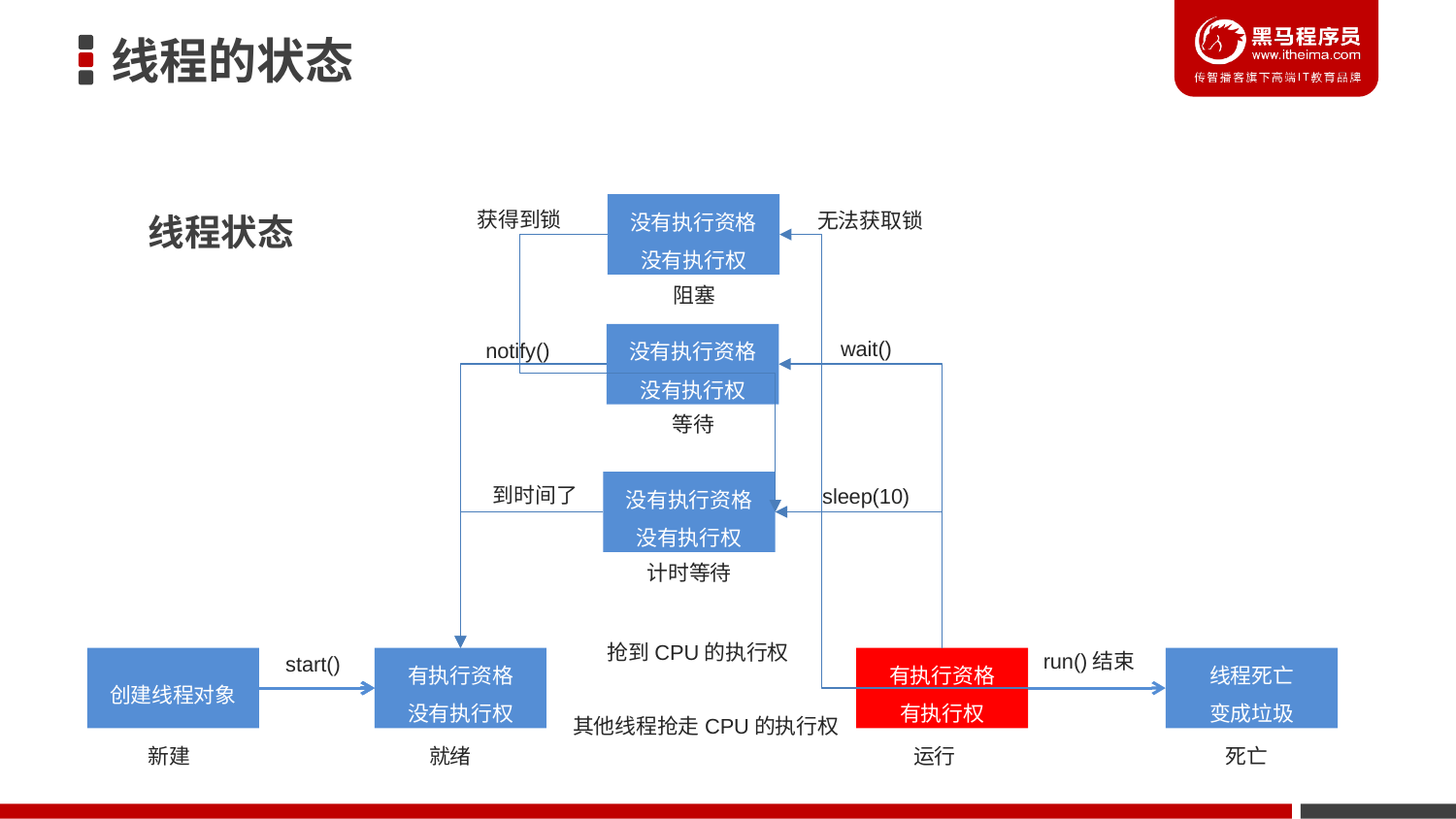

线程的状态
线程状态
没有执行资格
没有执行权
阻塞
获得到锁
无法获取锁
没有执行资格
没有执行权
等待
wait()
notify()
没有执行资格
没有执行权
计时等待
到时间了
sleep(10)
抢到CPU的执行权
run()结束
start()
创建线程对象
新建
有执行资格
没有执行权
就绪
有执行资格
有执行权
运行
线程死亡
变成垃圾
死亡
其他线程抢走CPU的执行权